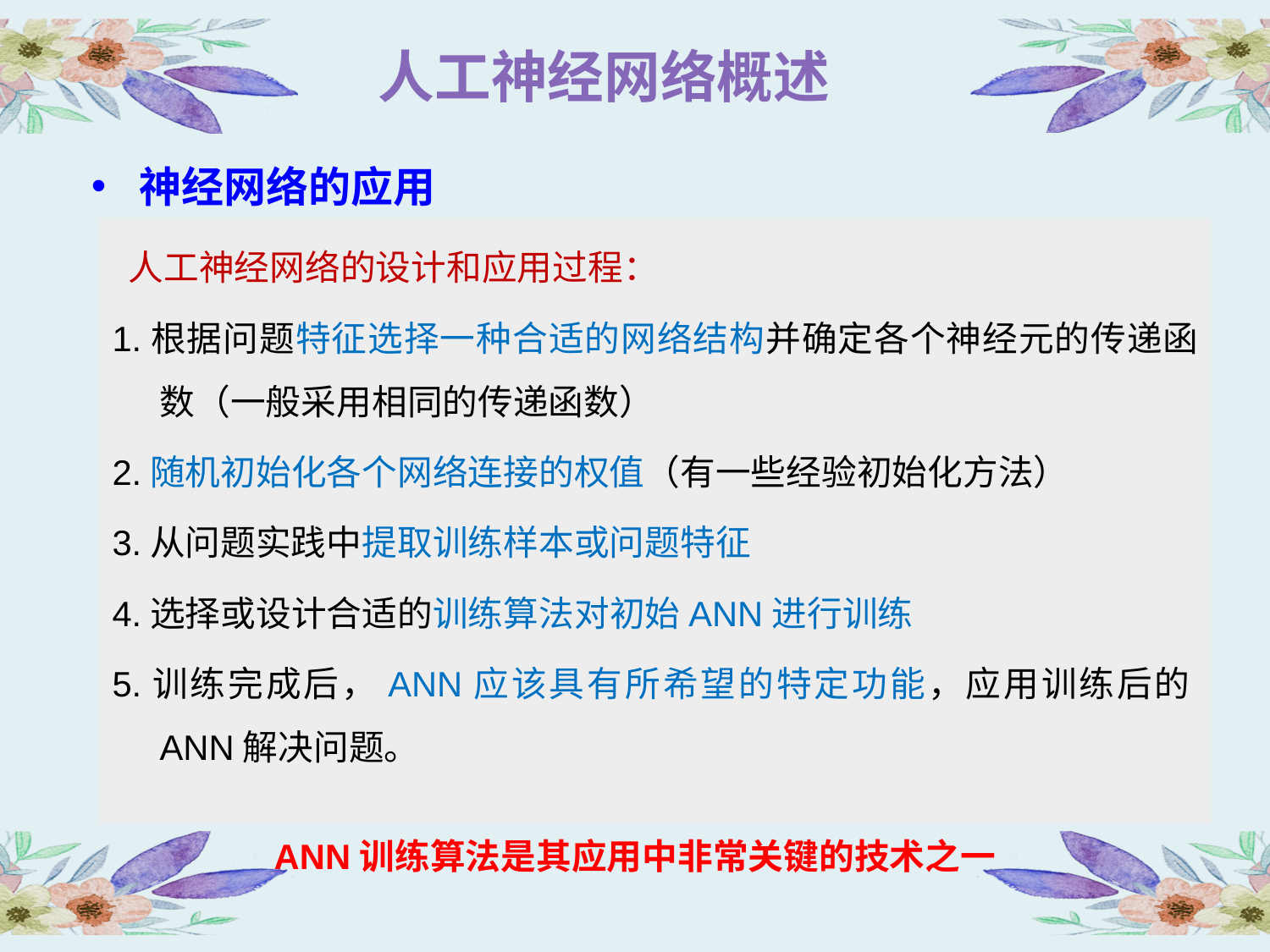

# 人工神经网络概述
神经网络的应用
 人工神经网络的设计和应用过程：
1.根据问题特征选择一种合适的网络结构并确定各个神经元的传递函数（一般采用相同的传递函数）
2.随机初始化各个网络连接的权值（有一些经验初始化方法）
3.从问题实践中提取训练样本或问题特征
4.选择或设计合适的训练算法对初始ANN进行训练
5.训练完成后，ANN应该具有所希望的特定功能，应用训练后的ANN解决问题。
ANN训练算法是其应用中非常关键的技术之一